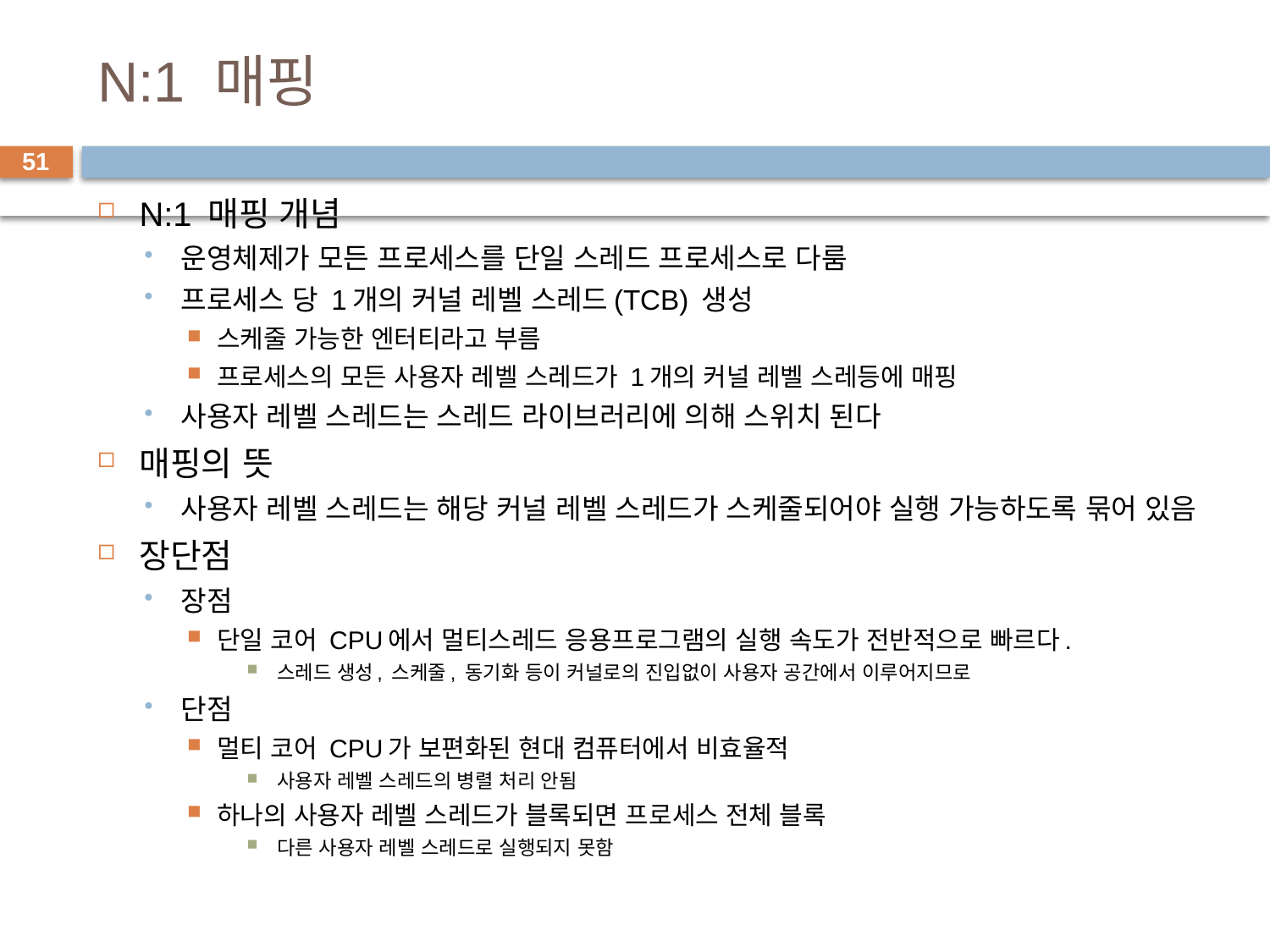

# N:1 매핑
51
N:1 매핑 개념
운영체제가 모든 프로세스를 단일 스레드 프로세스로 다룸
프로세스 당 1개의 커널 레벨 스레드(TCB) 생성
스케줄 가능한 엔터티라고 부름
프로세스의 모든 사용자 레벨 스레드가 1개의 커널 레벨 스레등에 매핑
사용자 레벨 스레드는 스레드 라이브러리에 의해 스위치 된다
매핑의 뜻
사용자 레벨 스레드는 해당 커널 레벨 스레드가 스케줄되어야 실행 가능하도록 묶어 있음
장단점
장점
단일 코어 CPU에서 멀티스레드 응용프로그램의 실행 속도가 전반적으로 빠르다.
스레드 생성, 스케줄, 동기화 등이 커널로의 진입없이 사용자 공간에서 이루어지므로
단점
멀티 코어 CPU가 보편화된 현대 컴퓨터에서 비효율적
사용자 레벨 스레드의 병렬 처리 안됨
하나의 사용자 레벨 스레드가 블록되면 프로세스 전체 블록
다른 사용자 레벨 스레드로 실행되지 못함